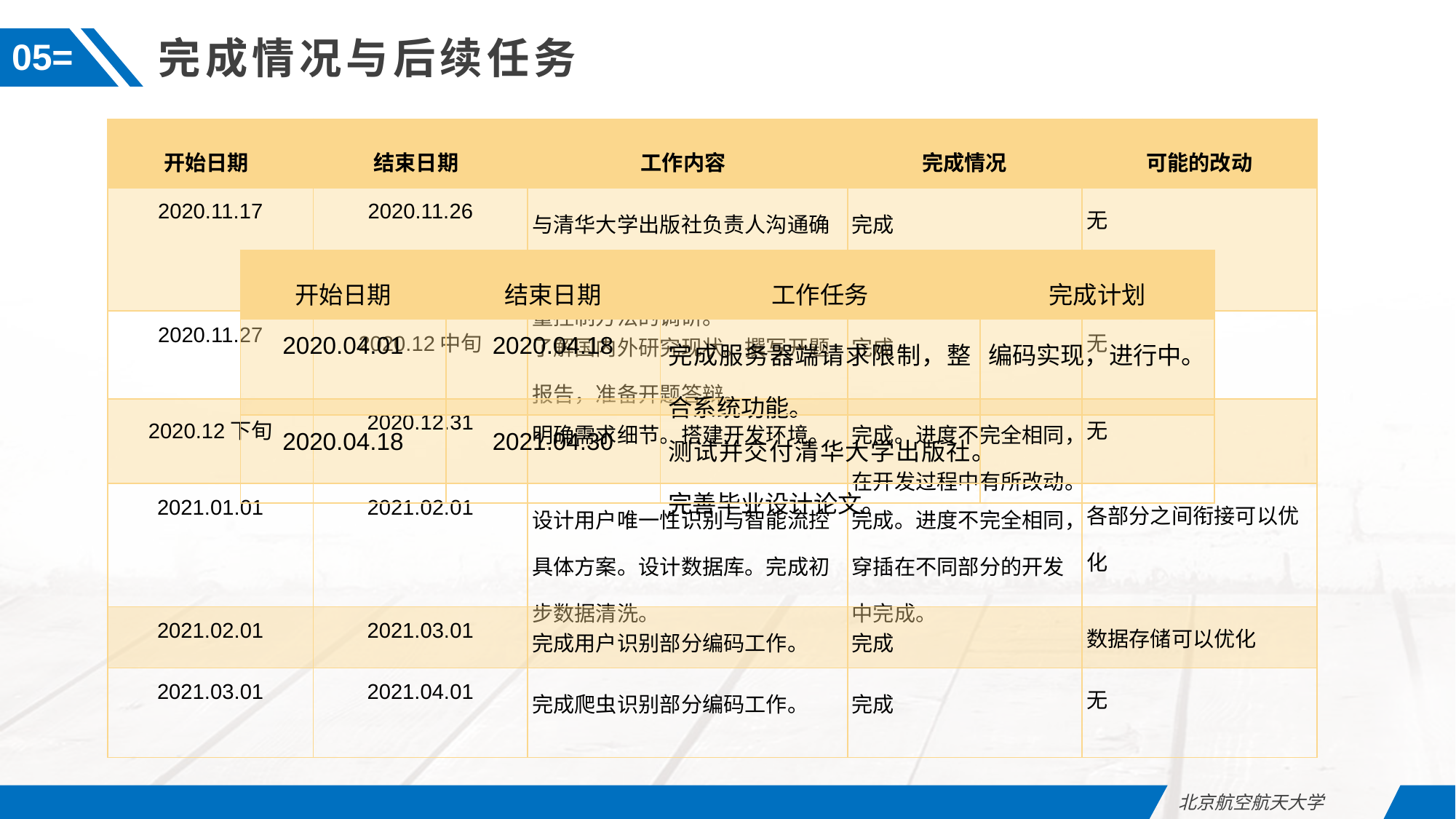

完成情况与后续任务

05=5
| 开始日期 | 结束日期 | 工作内容 | 完成情况 | 可能的改动 |
| --- | --- | --- | --- | --- |
| 2020.11.17 | 2020.11.26 | 与清华大学出版社负责人沟通确认需求，同时进行访客识别与流量控制方法的调研。 | 完成 | 无 |
| 2020.11.27 | 2020.12中旬 | 了解国内外研究现状。撰写开题报告，准备开题答辩。 | 完成 | 无 |
| 2020.12下旬 | 2020.12.31 | 明确需求细节。搭建开发环境。 | 完成。进度不完全相同，在开发过程中有所改动。 | 无 |
| 2021.01.01 | 2021.02.01 | 设计用户唯一性识别与智能流控具体方案。设计数据库。完成初步数据清洗。 | 完成。进度不完全相同，穿插在不同部分的开发中完成。 | 各部分之间衔接可以优化 |
| 2021.02.01 | 2021.03.01 | 完成用户识别部分编码工作。 | 完成 | 数据存储可以优化 |
| 2021.03.01 | 2021.04.01 | 完成爬虫识别部分编码工作。 | 完成 | 无 |
| 开始日期 | 结束日期 | 工作任务 | 完成计划 |
| --- | --- | --- | --- |
| 2020.04.01 | 2020.04.18 | 完成服务器端请求限制，整合系统功能。 | 编码实现，进行中。 |
| 2020.04.18 | 2021.04.30 | 测试并交付清华大学出版社。完善毕业设计论文。 |  |

北京航空航天大学